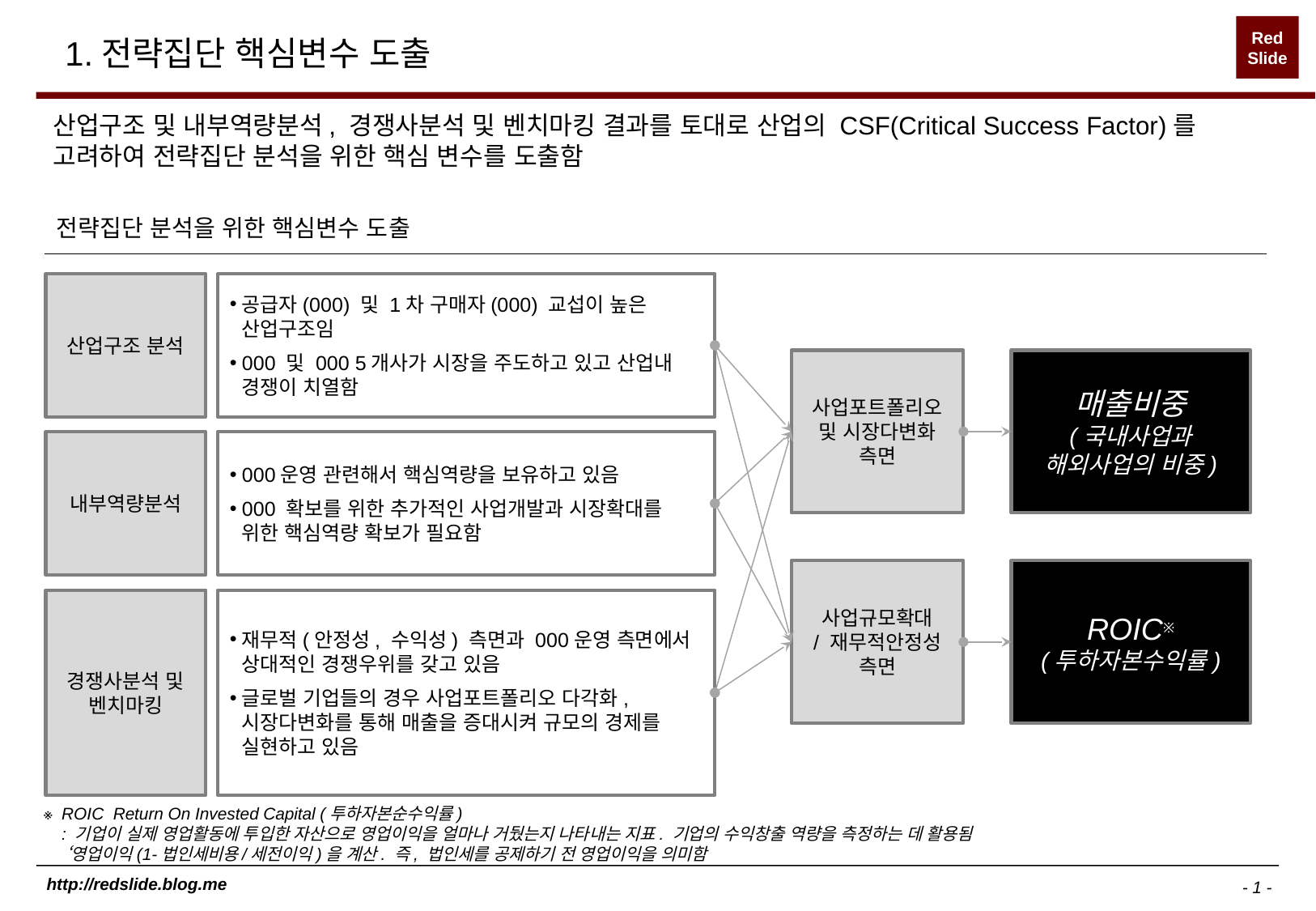

# 1.전략집단 핵심변수 도출
산업구조 및 내부역량분석, 경쟁사분석 및 벤치마킹 결과를 토대로 산업의 CSF(Critical Success Factor)를 고려하여 전략집단 분석을 위한 핵심 변수를 도출함

전략집단 분석을 위한 핵심변수 도출
산업구조 분석
공급자(000) 및 1차 구매자(000) 교섭이 높은 산업구조임
000 및 000 5개사가 시장을 주도하고 있고 산업내 경쟁이 치열함
사업포트폴리오 및 시장다변화
측면
매출비중
(국내사업과
해외사업의 비중)
내부역량분석
000운영 관련해서 핵심역량을 보유하고 있음
000 확보를 위한 추가적인 사업개발과 시장확대를 위한 핵심역량 확보가 필요함
사업규모확대
/ 재무적안정성
측면
ROIC※
(투하자본수익률)
경쟁사분석 및 벤치마킹
재무적(안정성, 수익성) 측면과 000운영 측면에서 상대적인 경쟁우위를 갖고 있음
글로벌 기업들의 경우 사업포트폴리오 다각화, 시장다변화를 통해 매출을 증대시켜 규모의 경제를 실현하고 있음
※ ROIC  Return On Invested Capital (투하자본순수익률)
    : 기업이 실제 영업활동에 투입한 자산으로 영업이익을 얼마나 거뒀는지 나타내는 지표. 기업의 수익창출 역량을 측정하는 데 활용됨
     ‘영업이익(1-법인세비용/세전이익)을 계산. 즉, 법인세를 공제하기 전 영업이익을 의미함